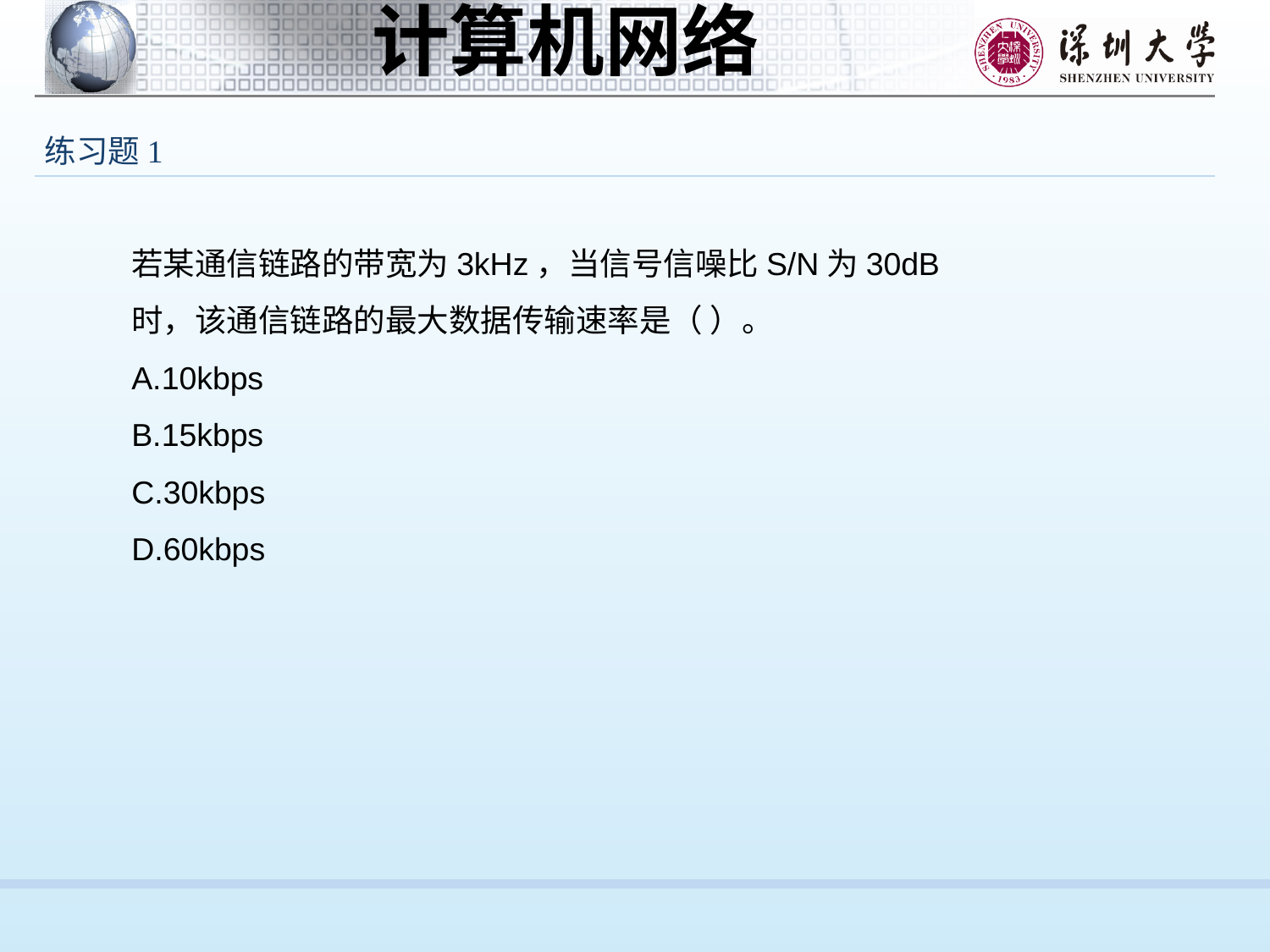

练习题1
若某通信链路的带宽为3kHz，当信号信噪比S/N为30dB时，该通信链路的最大数据传输速率是（ ）。
A.10kbps
B.15kbps
C.30kbps
D.60kbps